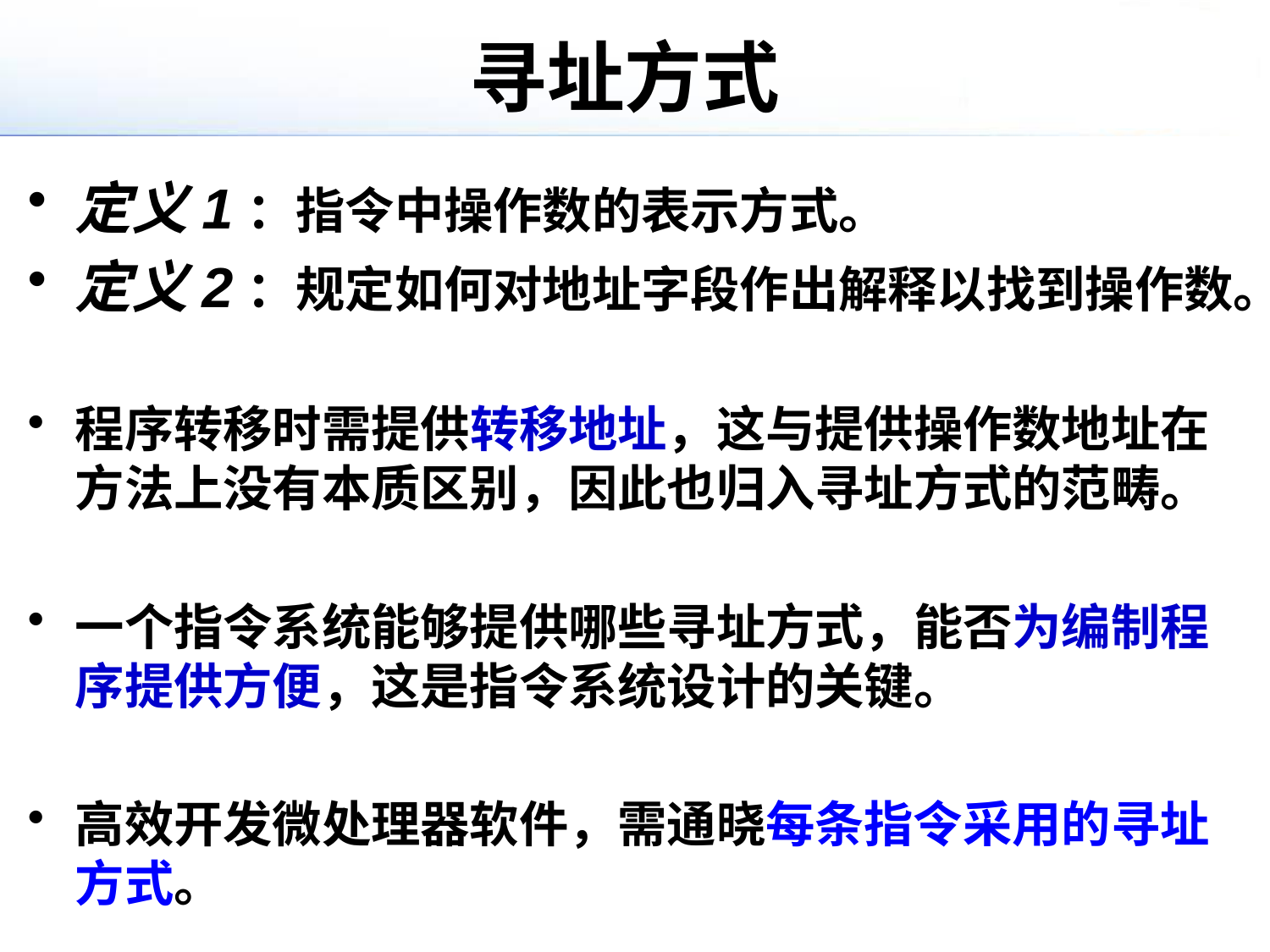

# 寻址方式
定义1：指令中操作数的表示方式。
定义2：规定如何对地址字段作出解释以找到操作数。

程序转移时需提供转移地址，这与提供操作数地址在方法上没有本质区别，因此也归入寻址方式的范畴。

一个指令系统能够提供哪些寻址方式，能否为编制程序提供方便，这是指令系统设计的关键。

高效开发微处理器软件，需通晓每条指令采用的寻址方式。